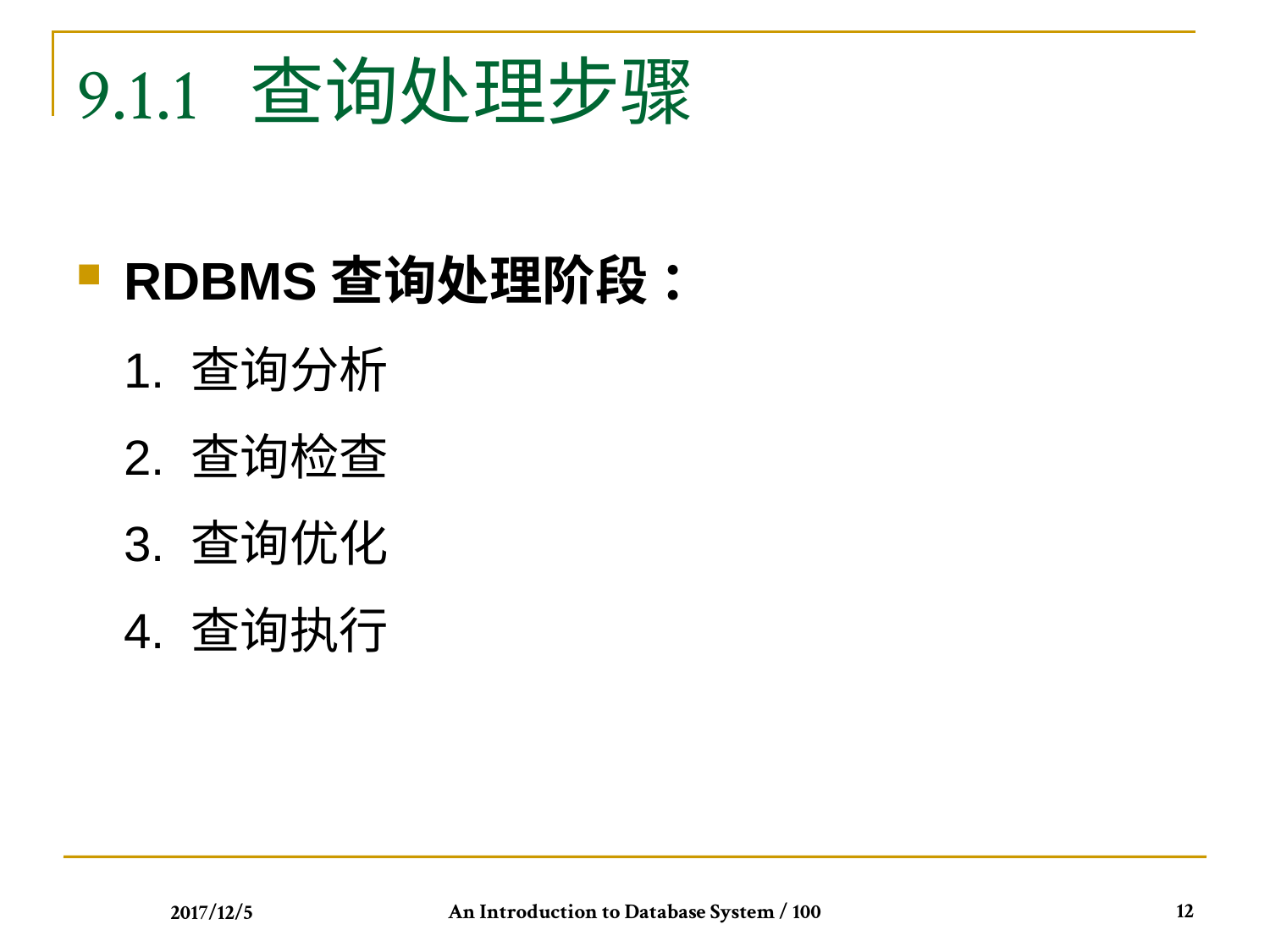

# 9.1.1  查询处理步骤
RDBMS查询处理阶段 ：
1. 查询分析
2. 查询检查
3. 查询优化
4. 查询执行
2017/12/5
12
An Introduction to Database System / 100